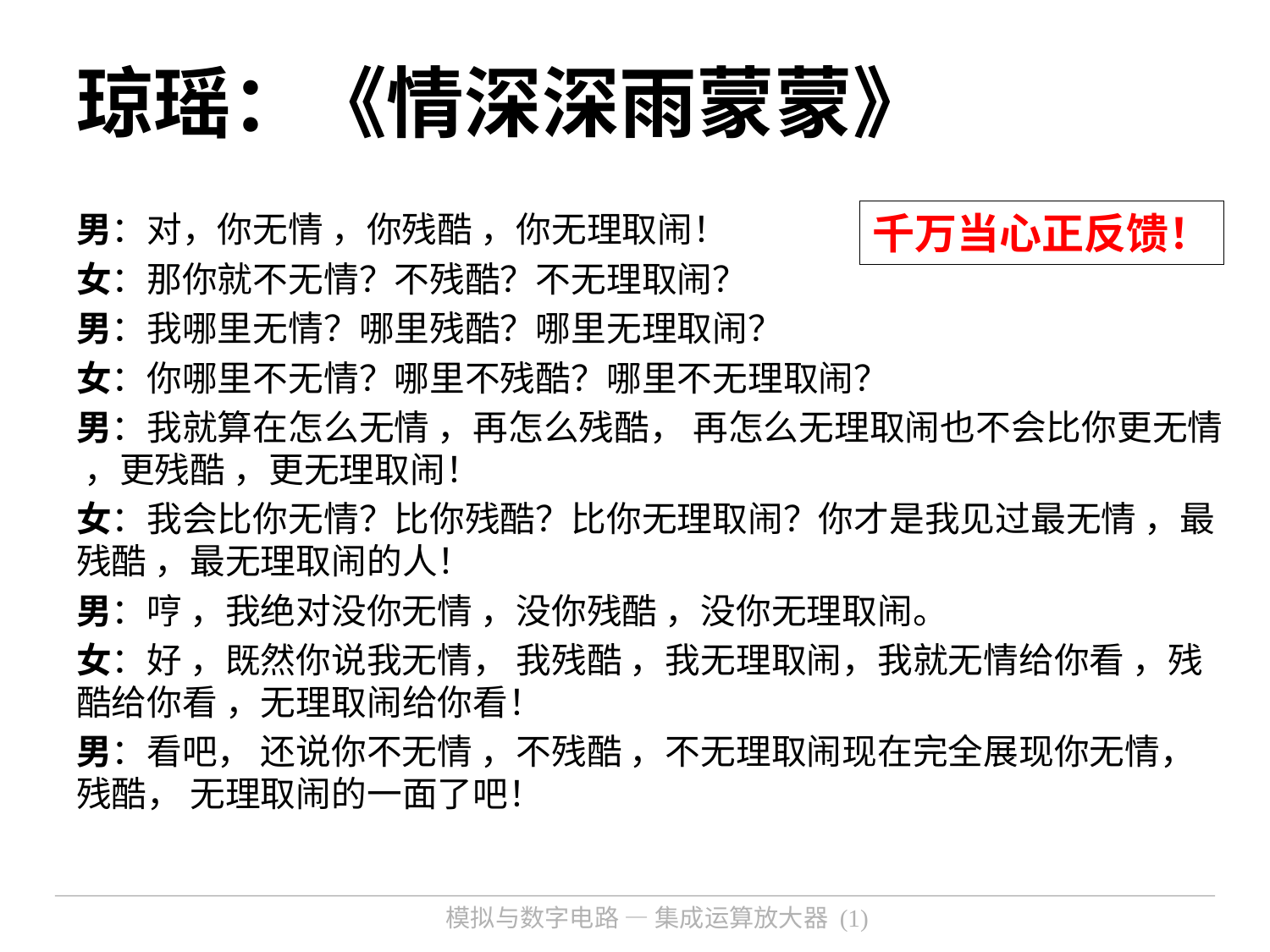

# 琼瑶：《情深深雨蒙蒙》
男：对，你无情 ，你残酷 ，你无理取闹！
女：那你就不无情？不残酷？不无理取闹？
男：我哪里无情？哪里残酷？哪里无理取闹？
女：你哪里不无情？哪里不残酷？哪里不无理取闹？
男：我就算在怎么无情 ，再怎么残酷， 再怎么无理取闹也不会比你更无情 ，更残酷 ，更无理取闹！
女：我会比你无情？比你残酷？比你无理取闹？你才是我见过最无情 ，最残酷 ，最无理取闹的人！
男：哼 ，我绝对没你无情 ，没你残酷 ，没你无理取闹。
女：好 ，既然你说我无情， 我残酷 ，我无理取闹，我就无情给你看 ，残酷给你看 ，无理取闹给你看！
男：看吧， 还说你不无情 ，不残酷 ，不无理取闹现在完全展现你无情， 残酷， 无理取闹的一面了吧！
千万当心正反馈！

模拟与数字电路 — 集成运算放大器 (1)
14